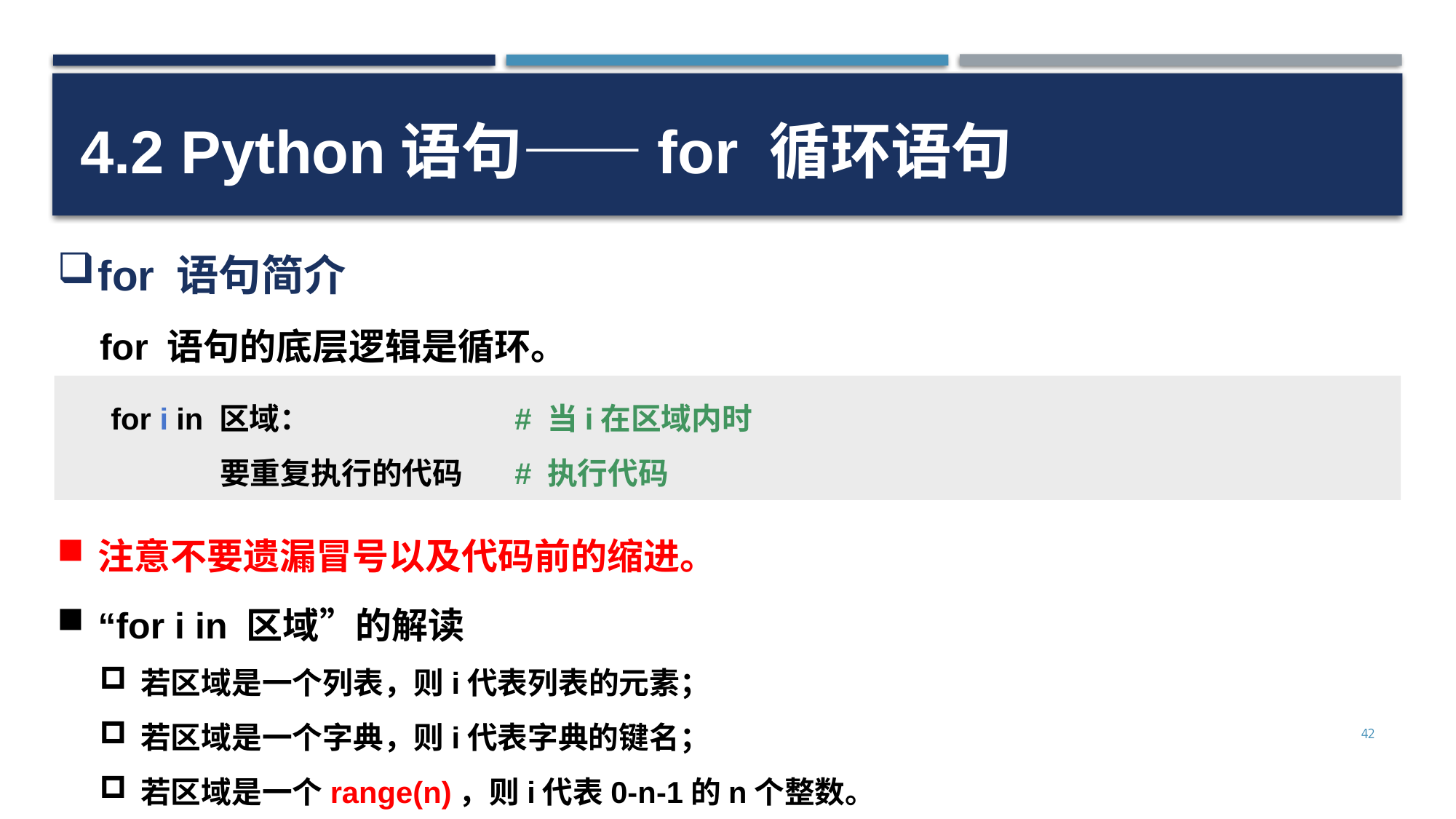

4.2 Python语句——for 循环语句
for 语句简介
for 语句的底层逻辑是循环。
for i in 区域：
	要重复执行的代码

# 当i在区域内时
# 执行代码
注意不要遗漏冒号以及代码前的缩进。
“for i in 区域”的解读
若区域是一个列表，则i代表列表的元素；
若区域是一个字典，则i代表字典的键名；
若区域是一个range(n)，则i代表0-n-1的n个整数。
42